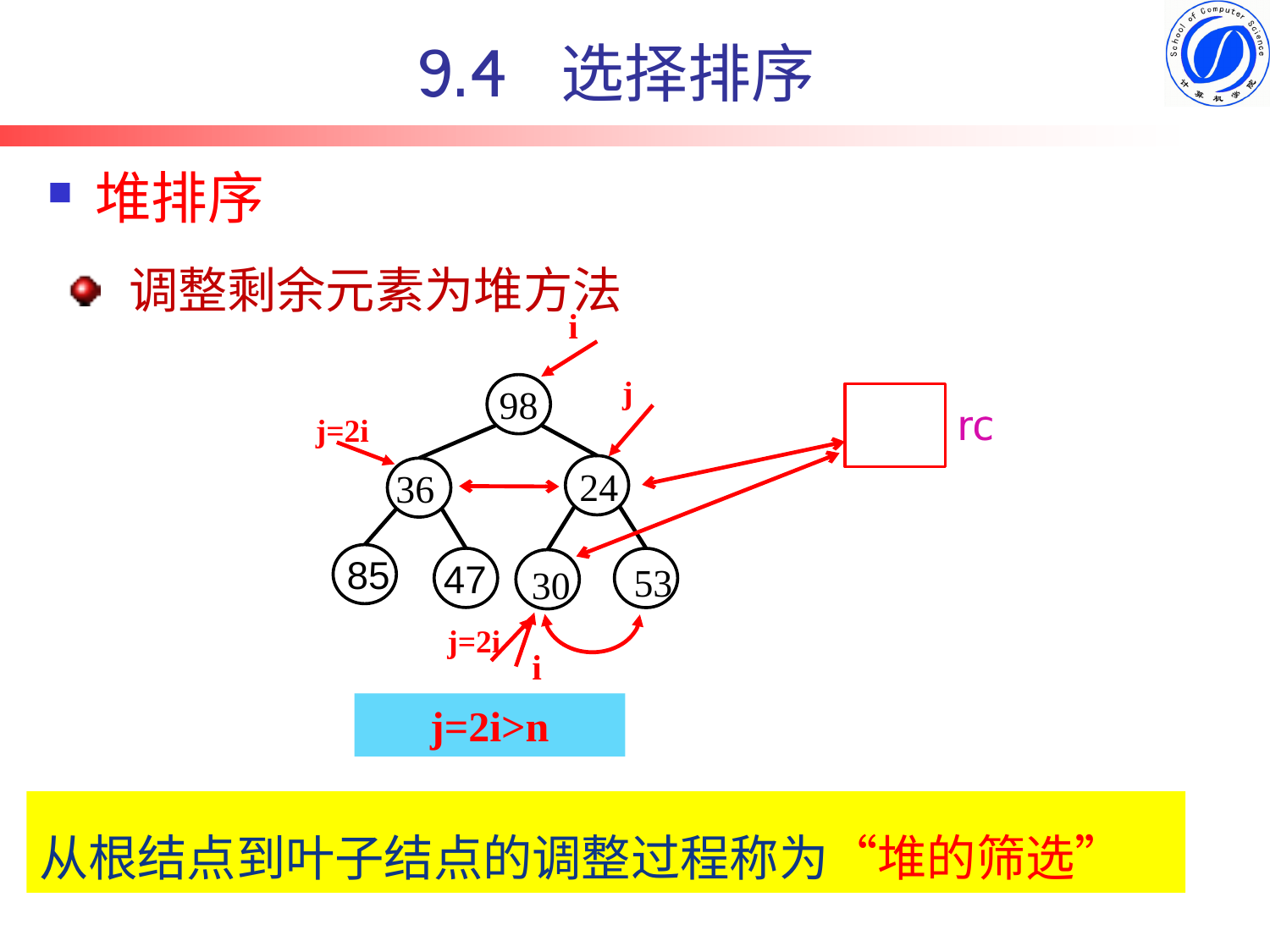

# 9.4  选择排序
堆排序
调整剩余元素为堆方法
i

j

98

rc
j=2i

24

36

85

47

53

30

i
j=2i

j=2i>n
从根结点到叶子结点的调整过程称为“堆的筛选”